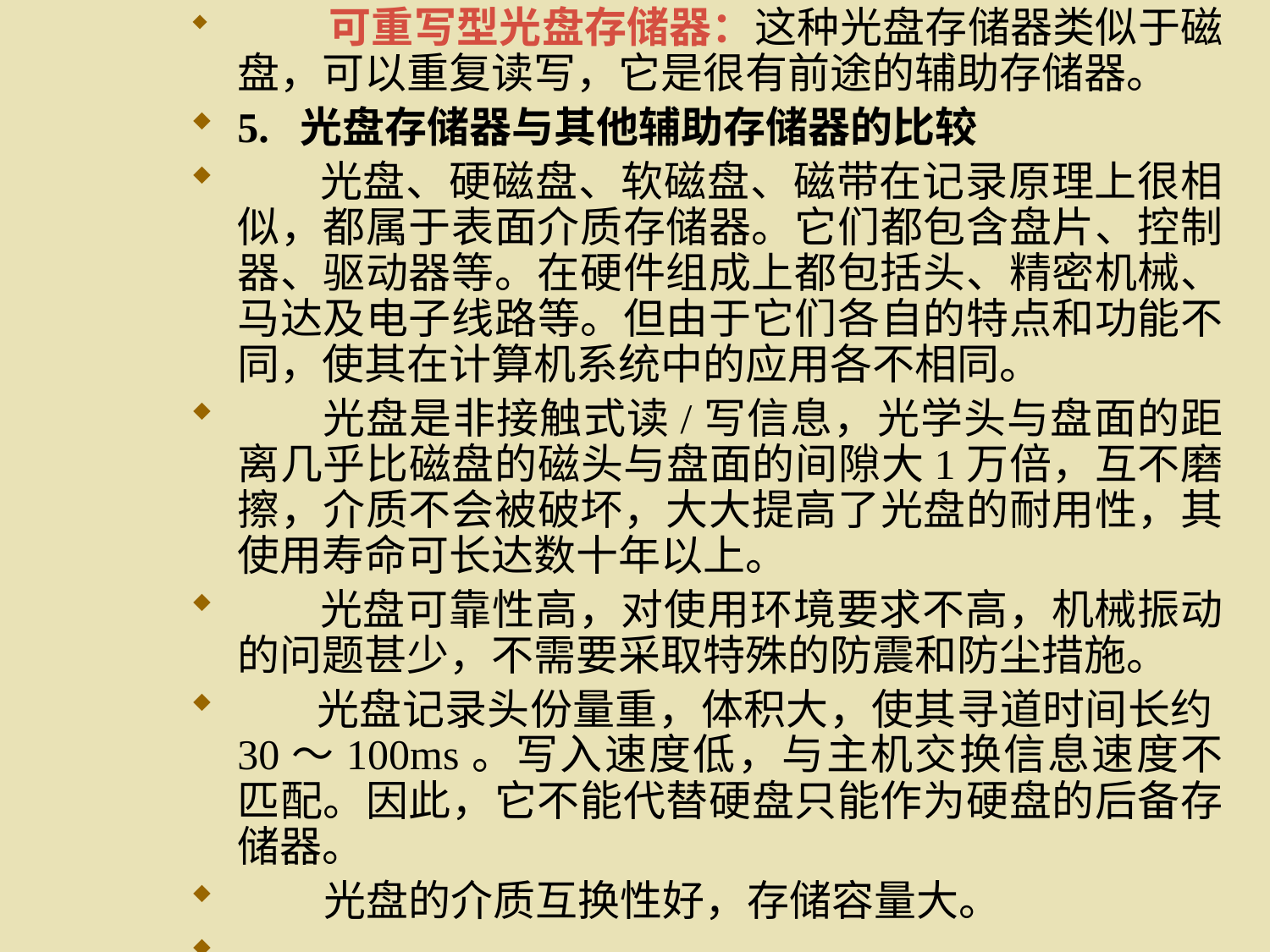

可重写型光盘存储器：这种光盘存储器类似于磁盘，可以重复读写，它是很有前途的辅助存储器。
5.  光盘存储器与其他辅助存储器的比较
       光盘、硬磁盘、软磁盘、磁带在记录原理上很相似，都属于表面介质存储器。它们都包含盘片、控制器、驱动器等。在硬件组成上都包括头、精密机械、马达及电子线路等。但由于它们各自的特点和功能不同，使其在计算机系统中的应用各不相同。
       光盘是非接触式读/写信息，光学头与盘面的距离几乎比磁盘的磁头与盘面的间隙大1万倍，互不磨擦，介质不会被破坏，大大提高了光盘的耐用性，其使用寿命可长达数十年以上。
       光盘可靠性高，对使用环境要求不高，机械振动的问题甚少，不需要采取特殊的防震和防尘措施。
       光盘记录头份量重，体积大，使其寻道时间长约30～100ms。写入速度低，与主机交换信息速度不匹配。因此，它不能代替硬盘只能作为硬盘的后备存储器。
        光盘的介质互换性好，存储容量大。

#